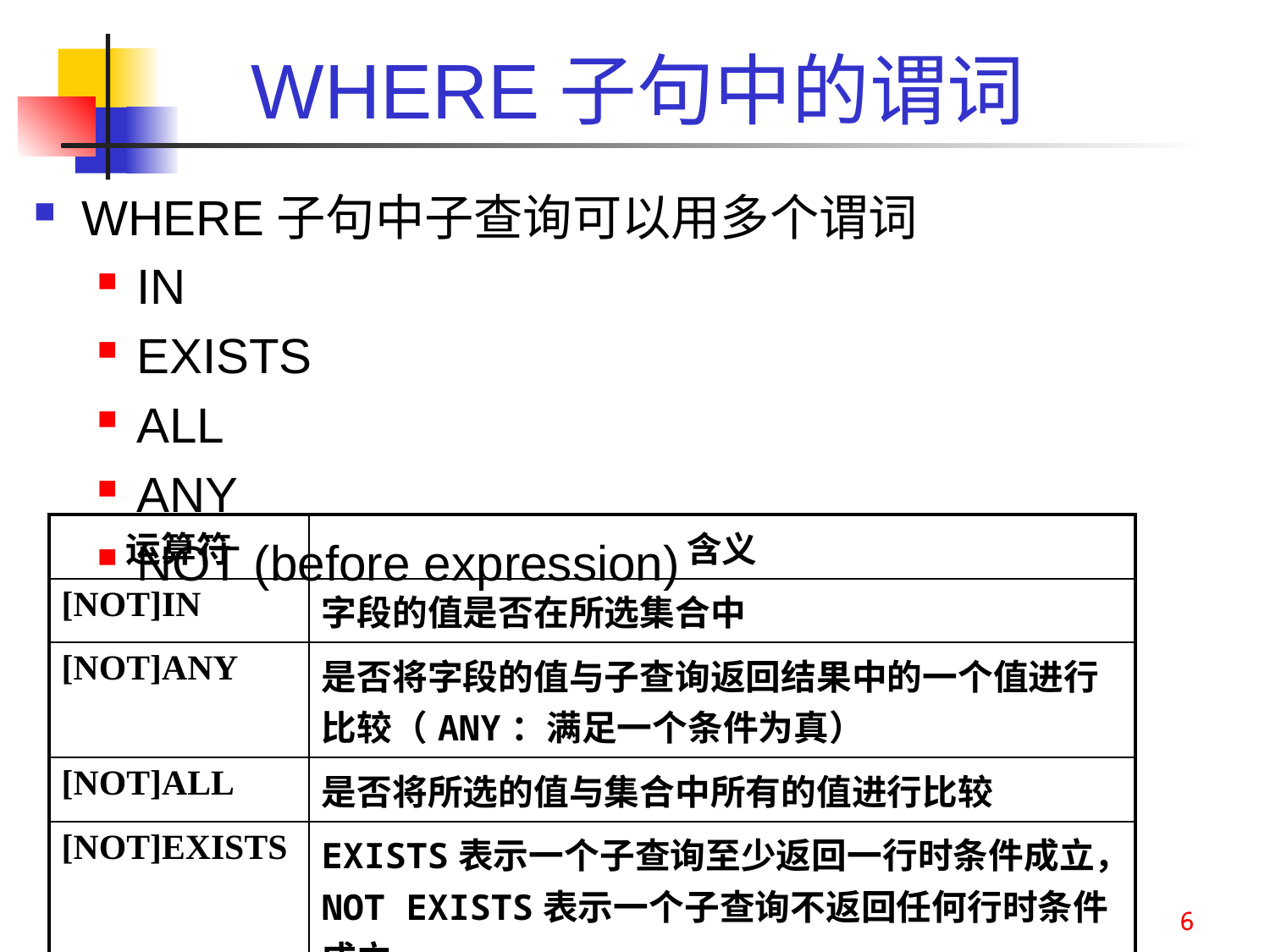

# WHERE子句中的谓词
WHERE子句中子查询可以用多个谓词
IN
EXISTS
ALL
ANY
NOT (before expression)
| 运算符 | 含义 |
| --- | --- |
| [NOT]IN | 字段的值是否在所选集合中 |
| [NOT]ANY | 是否将字段的值与子查询返回结果中的一个值进行比较（ANY：满足一个条件为真） |
| [NOT]ALL | 是否将所选的值与集合中所有的值进行比较 |
| [NOT]EXISTS | EXISTS表示一个子查询至少返回一行时条件成立，NOT EXISTS表示一个子查询不返回任何行时条件成立。 |
6